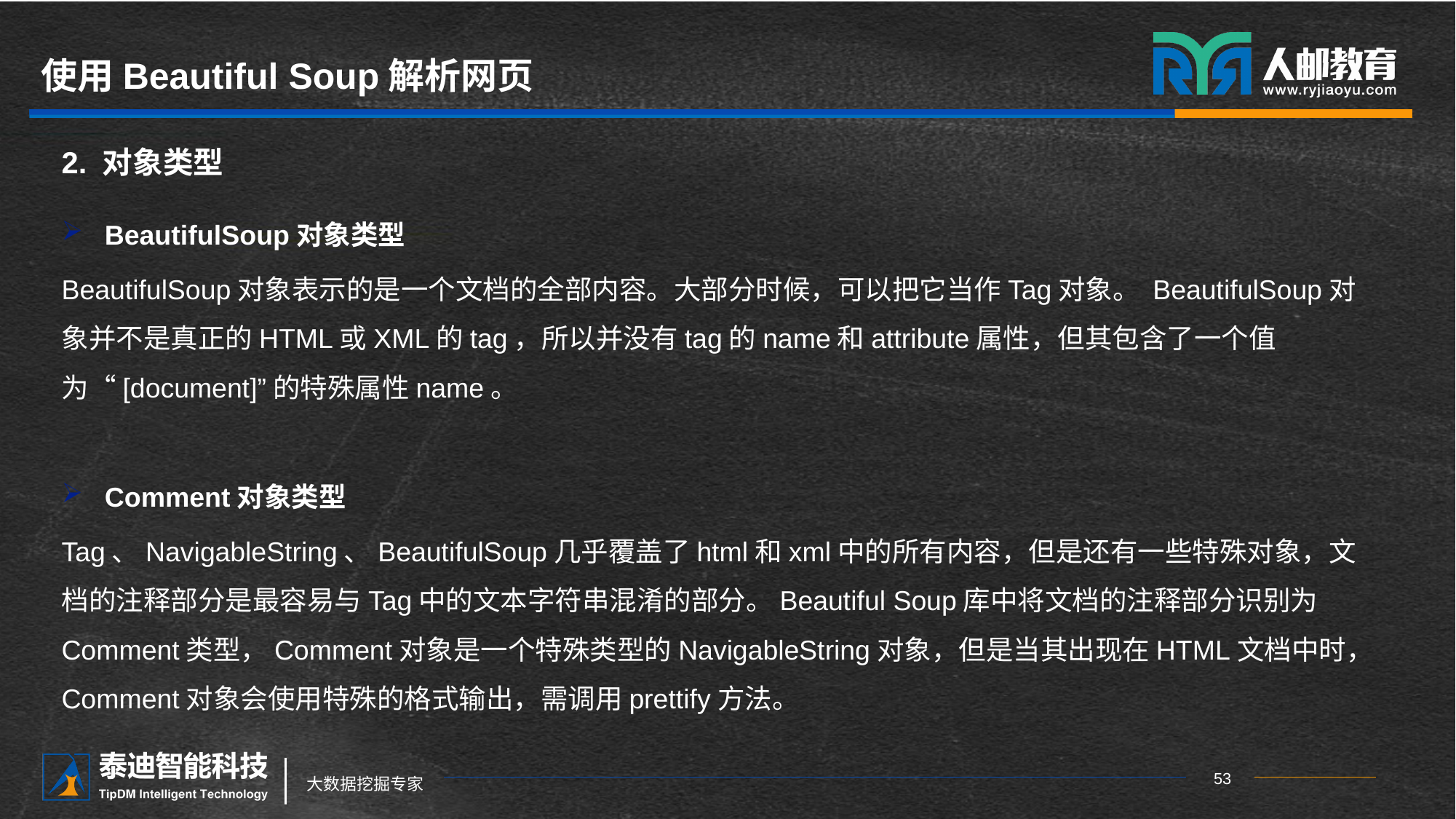

# 使用Beautiful Soup解析网页
2. 对象类型
BeautifulSoup对象类型
BeautifulSoup对象表示的是一个文档的全部内容。大部分时候，可以把它当作Tag对象。 BeautifulSoup对象并不是真正的HTML或XML的tag，所以并没有tag的name和attribute属性，但其包含了一个值为“[document]”的特殊属性name。

Comment对象类型
Tag、NavigableString、BeautifulSoup几乎覆盖了html和xml中的所有内容，但是还有一些特殊对象，文档的注释部分是最容易与Tag中的文本字符串混淆的部分。Beautiful Soup库中将文档的注释部分识别为Comment类型，Comment对象是一个特殊类型的NavigableString对象，但是当其出现在HTML文档中时，Comment对象会使用特殊的格式输出，需调用prettify方法。